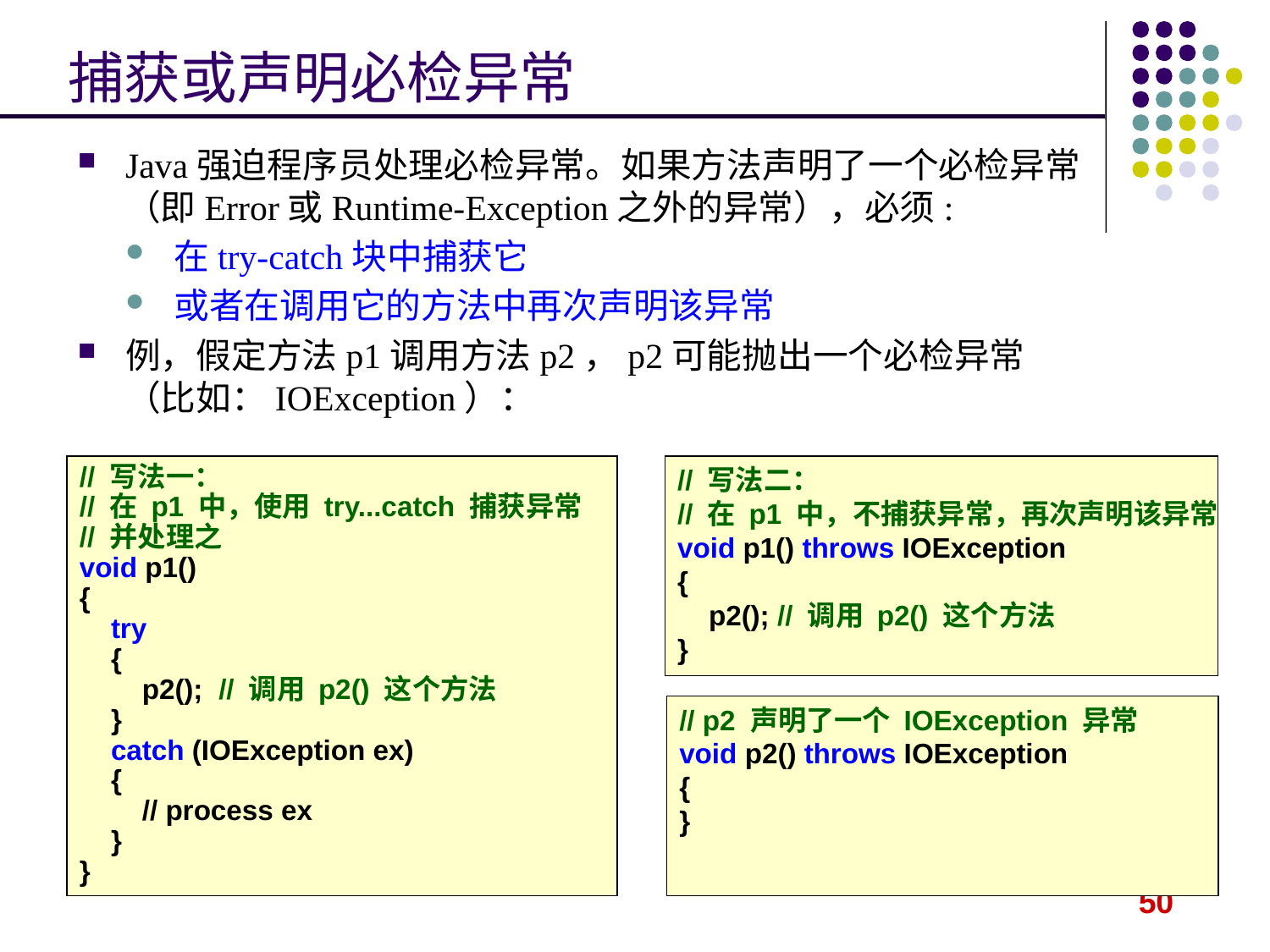

捕获或声明必检异常
Java强迫程序员处理必检异常。如果方法声明了一个必检异常（即Error或Runtime-Exception之外的异常），必须:
在try-catch块中捕获它
或者在调用它的方法中再次声明该异常
例，假定方法p1调用方法p2，p2可能抛出一个必检异常（比如：IOException）：

// 写法二：
// 在 p1 中，不捕获异常，再次声明该异常
void p1() throws IOException
{
    p2(); // 调用 p2() 这个方法
}
// 写法一：
// 在 p1 中，使用 try...catch 捕获异常
// 并处理之
void p1()
{
    try
    {
        p2();  // 调用 p2() 这个方法
    }
    catch (IOException ex)
    {
        // process ex
    }
}

// p2 声明了一个 IOException 异常
void p2() throws IOException
{
}